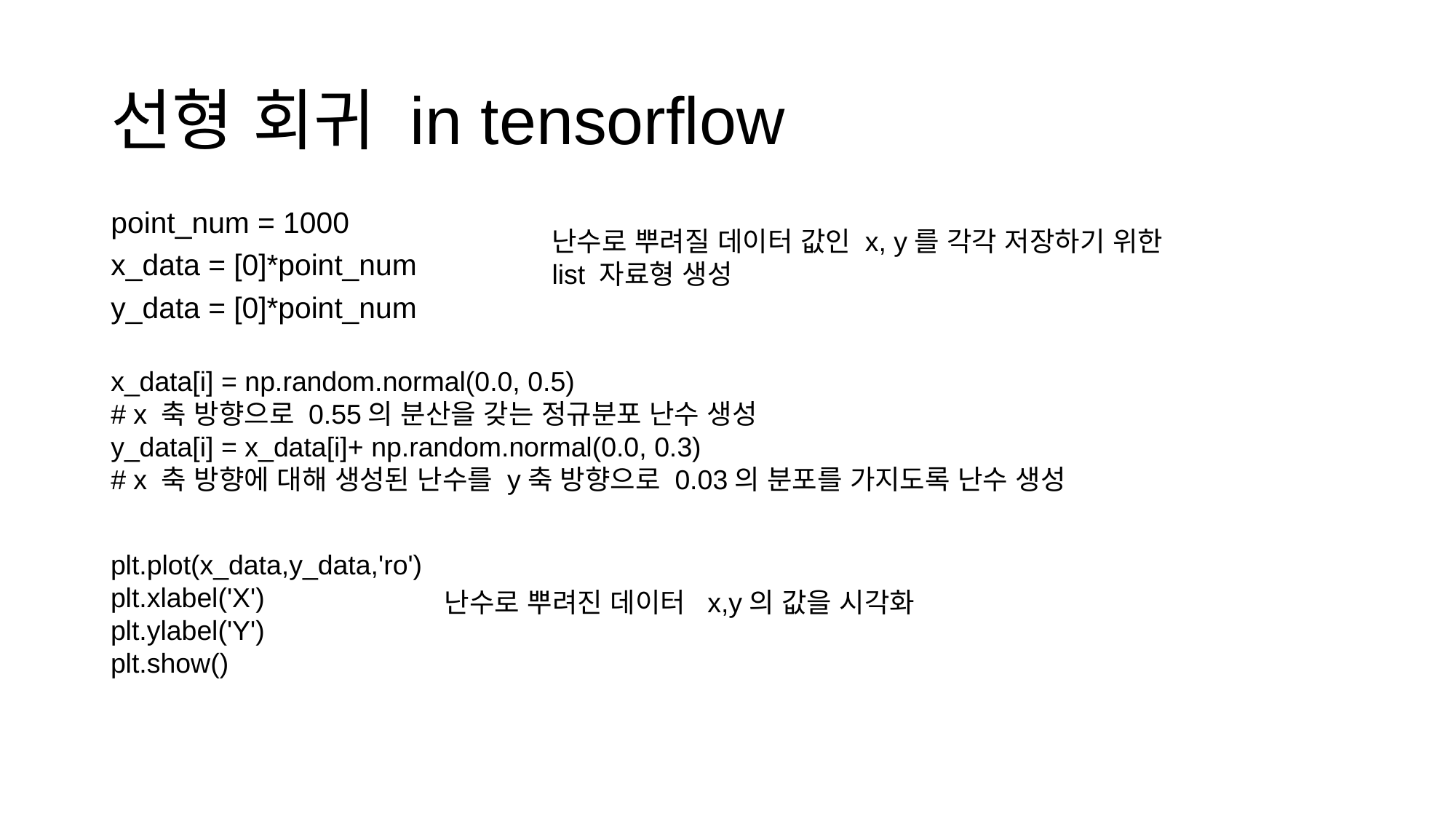

# 선형 회귀 in tensorflow
point_num = 1000
x_data = [0]*point_num
y_data = [0]*point_num
난수로 뿌려질 데이터 값인 x, y를 각각 저장하기 위한
list 자료형 생성
x_data[i] = np.random.normal(0.0, 0.5)
# x 축 방향으로 0.55의 분산을 갖는 정규분포 난수 생성
y_data[i] = x_data[i]+ np.random.normal(0.0, 0.3)
# x 축 방향에 대해 생성된 난수를 y축 방향으로 0.03의 분포를 가지도록 난수 생성
plt.plot(x_data,y_data,'ro')
plt.xlabel('X')
plt.ylabel('Y')
plt.show()
난수로 뿌려진 데이터  x,y의 값을 시각화